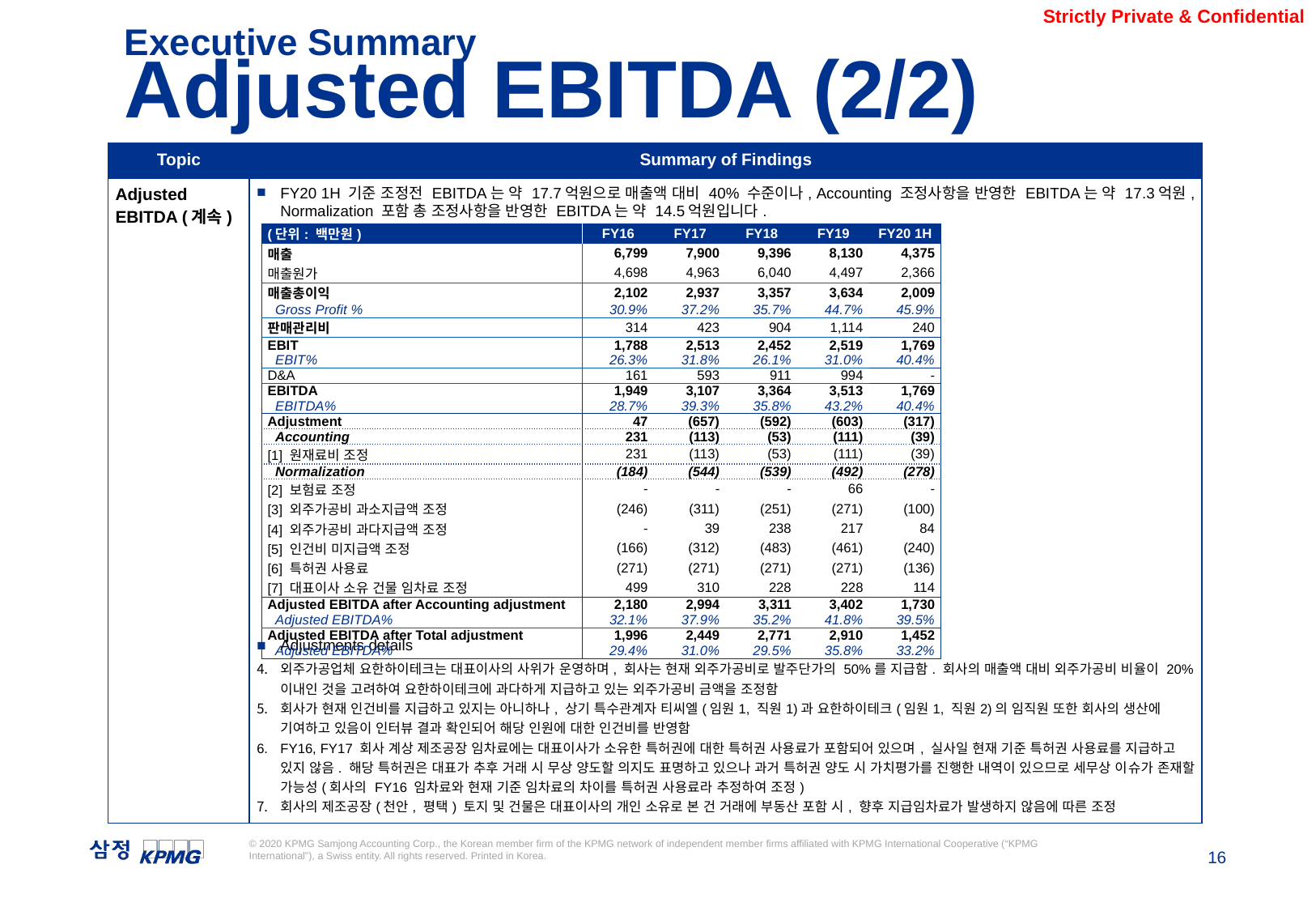

Executive Summary
Adjusted EBITDA (2/2)
| Topic | Summary of Findings |
| --- | --- |
| Adjusted EBITDA (계속) | FY20 1H 기준 조정전 EBITDA는 약 17.7억원으로 매출액 대비 40% 수준이나, Accounting 조정사항을 반영한 EBITDA는 약 17.3억원, Normalization 포함 총 조정사항을 반영한 EBITDA는 약 14.5억원입니다. Adjustments details 외주가공업체 요한하이테크는 대표이사의 사위가 운영하며, 회사는 현재 외주가공비로 발주단가의 50%를 지급함. 회사의 매출액 대비 외주가공비 비율이 20% 이내인 것을 고려하여 요한하이테크에 과다하게 지급하고 있는 외주가공비 금액을 조정함 회사가 현재 인건비를 지급하고 있지는 아니하나, 상기 특수관계자 티씨엘(임원1, 직원1)과 요한하이테크(임원1, 직원2)의 임직원 또한 회사의 생산에 기여하고 있음이 인터뷰 결과 확인되어 해당 인원에 대한 인건비를 반영함 FY16, FY17 회사 계상 제조공장 임차료에는 대표이사가 소유한 특허권에 대한 특허권 사용료가 포함되어 있으며, 실사일 현재 기준 특허권 사용료를 지급하고 있지 않음. 해당 특허권은 대표가 추후 거래 시 무상 양도할 의지도 표명하고 있으나 과거 특허권 양도 시 가치평가를 진행한 내역이 있으므로 세무상 이슈가 존재할 가능성(회사의 FY16 임차료와 현재 기준 임차료의 차이를 특허권 사용료라 추정하여 조정) 회사의 제조공장(천안, 평택) 토지 및 건물은 대표이사의 개인 소유로 본 건 거래에 부동산 포함 시, 향후 지급임차료가 발생하지 않음에 따른 조정 |
| (단위: 백만원) | FY16 | FY17 | FY18 | FY19 | FY20 1H |
| --- | --- | --- | --- | --- | --- |
| 매출 | 6,799 | 7,900 | 9,396 | 8,130 | 4,375 |
| 매출원가 | 4,698 | 4,963 | 6,040 | 4,497 | 2,366 |
| 매출총이익 | 2,102 | 2,937 | 3,357 | 3,634 | 2,009 |
| Gross Profit % | 30.9% | 37.2% | 35.7% | 44.7% | 45.9% |
| 판매관리비 | 314 | 423 | 904 | 1,114 | 240 |
| EBIT | 1,788 | 2,513 | 2,452 | 2,519 | 1,769 |
| EBIT% | 26.3% | 31.8% | 26.1% | 31.0% | 40.4% |
| D&A | 161 | 593 | 911 | 994 | - |
| EBITDA | 1,949 | 3,107 | 3,364 | 3,513 | 1,769 |
| EBITDA% | 28.7% | 39.3% | 35.8% | 43.2% | 40.4% |
| Adjustment | 47 | (657) | (592) | (603) | (317) |
| Accounting | 231 | (113) | (53) | (111) | (39) |
| [1] 원재료비 조정 | 231 | (113) | (53) | (111) | (39) |
| Normalization | (184) | (544) | (539) | (492) | (278) |
| [2] 보험료 조정 | - | - | - | 66 | - |
| [3] 외주가공비 과소지급액 조정 | (246) | (311) | (251) | (271) | (100) |
| [4] 외주가공비 과다지급액 조정 | - | 39 | 238 | 217 | 84 |
| [5] 인건비 미지급액 조정 | (166) | (312) | (483) | (461) | (240) |
| [6] 특허권 사용료 | (271) | (271) | (271) | (271) | (136) |
| [7] 대표이사 소유 건물 임차료 조정 | 499 | 310 | 228 | 228 | 114 |
| Adjusted EBITDA after Accounting adjustment | 2,180 | 2,994 | 3,311 | 3,402 | 1,730 |
| Adjusted EBITDA% | 32.1% | 37.9% | 35.2% | 41.8% | 39.5% |
| Adjusted EBITDA after Total adjustment | 1,996 | 2,449 | 2,771 | 2,910 | 1,452 |
| Adjusted EBITDA% | 29.4% | 31.0% | 29.5% | 35.8% | 33.2% |